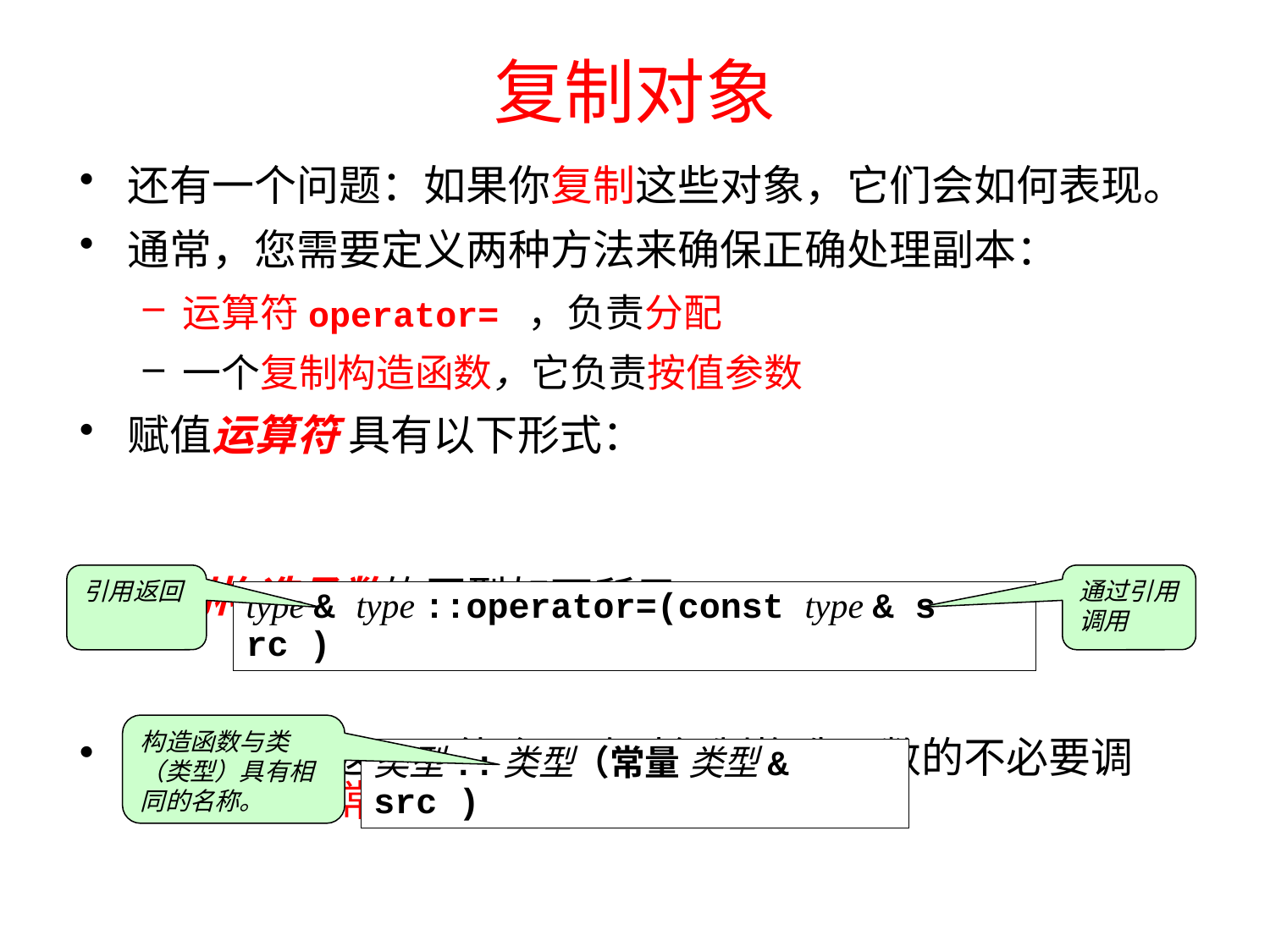

# 复制对象
还有一个问题：如果你复制这些对象，它们会如何表现。
通常，您需要定义两种方法来确保正确处理副本：
运算符operator= ，负责分配
一个复制构造函数，它负责按值参数
赋值运算符 具有以下形式：

复制构造函数的原型如下所示：

按值调用/返回可能会导致对复制构造函数的不必要调用。引用的常量调用保护了源。
引用返回
通过引用调用
type & type ::operator=(const type & s rc )
构造函数与类（类型）具有相同的名称。
类型::类型（常量 类型& src )